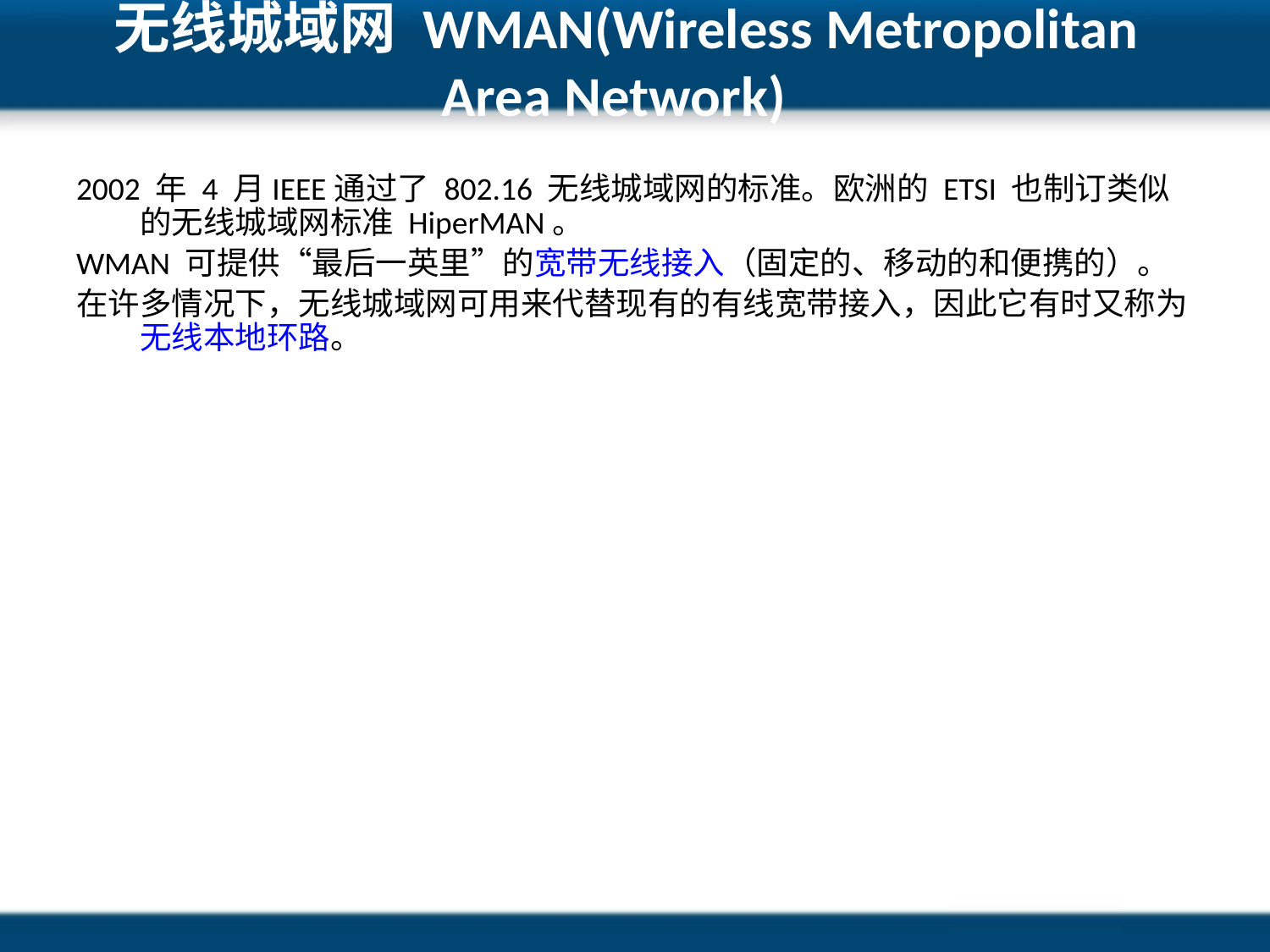

# 无线城域网 WMAN(Wireless Metropolitan Area Network)
2002 年 4 月IEEE通过了 802.16 无线城域网的标准。欧洲的 ETSI 也制订类似的无线城域网标准 HiperMAN。
WMAN 可提供“最后一英里”的宽带无线接入（固定的、移动的和便携的）。
在许多情况下，无线城域网可用来代替现有的有线宽带接入，因此它有时又称为无线本地环路。